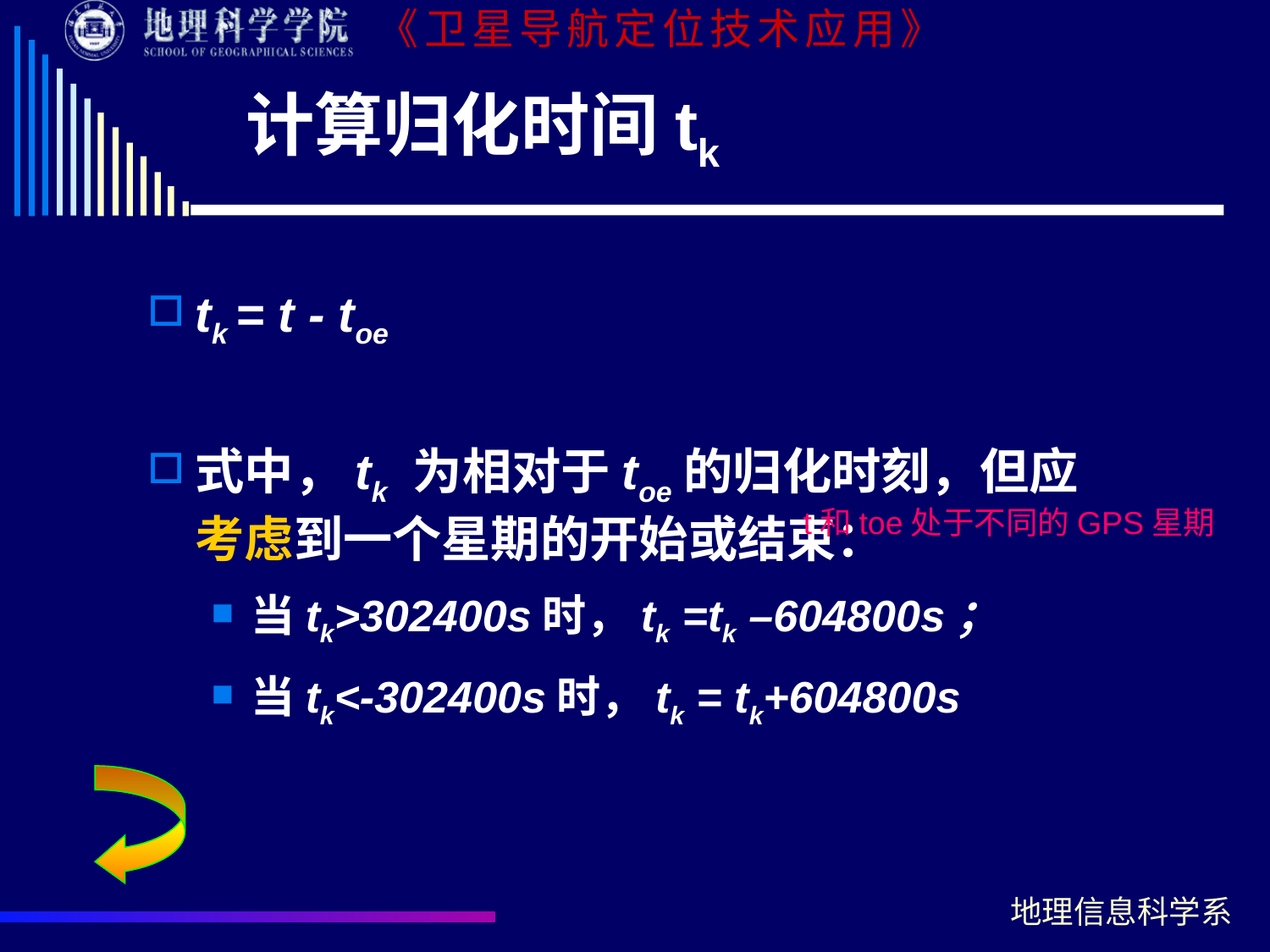

# 计算归化时间tk
tk = t - toe

式中，tk 为相对于toe的归化时刻，但应考虑到一个星期的开始或结束：
当tk>302400s时，tk =tk –604800s；
当tk<-302400s时，tk = tk+604800s
t和toe处于不同的GPS星期